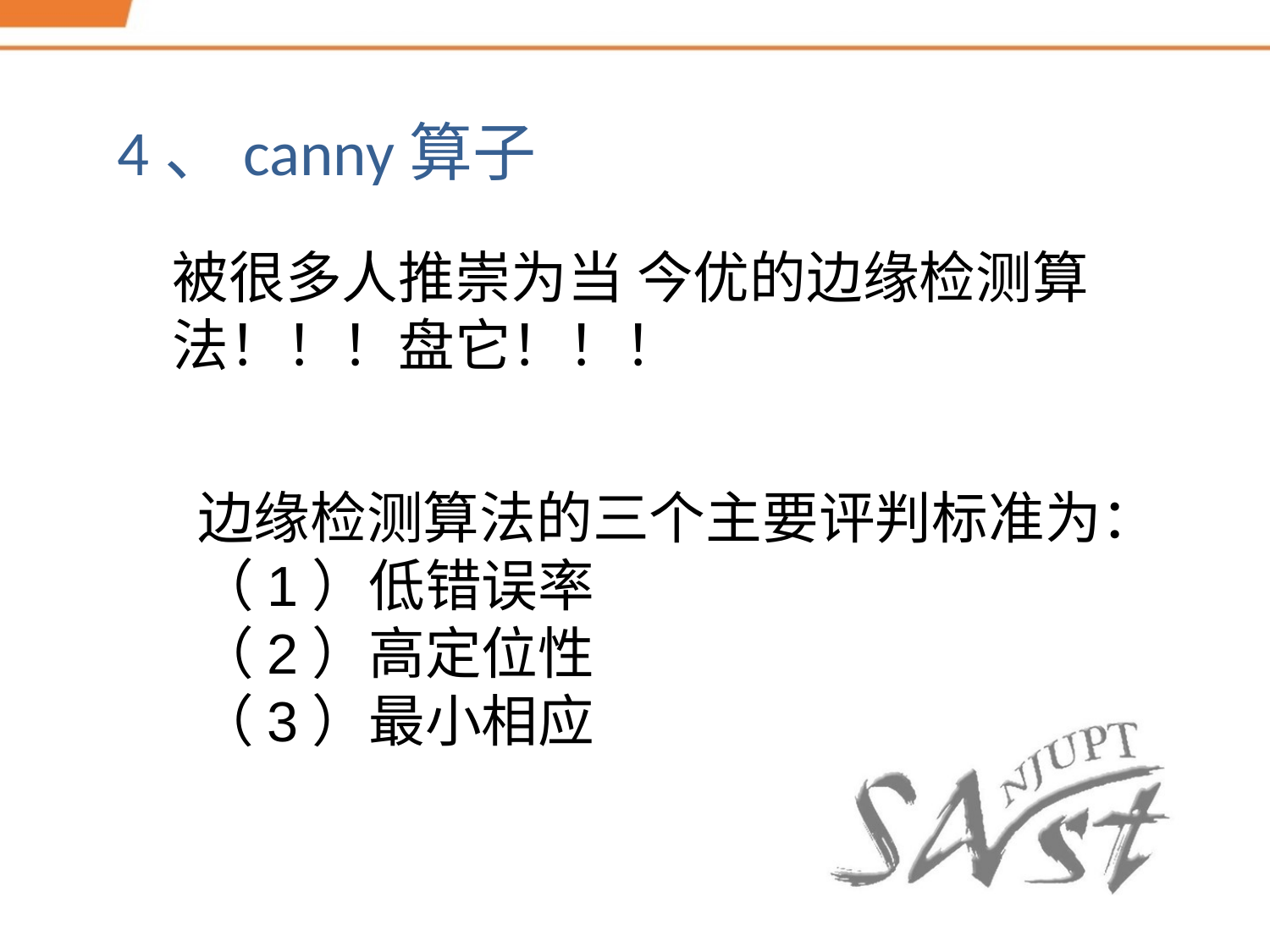

4、canny算子
被很多人推崇为当 今优的边缘检测算法！！！盘它！！！
边缘检测算法的三个主要评判标准为：
（1）低错误率
（2）高定位性
（3）最小相应